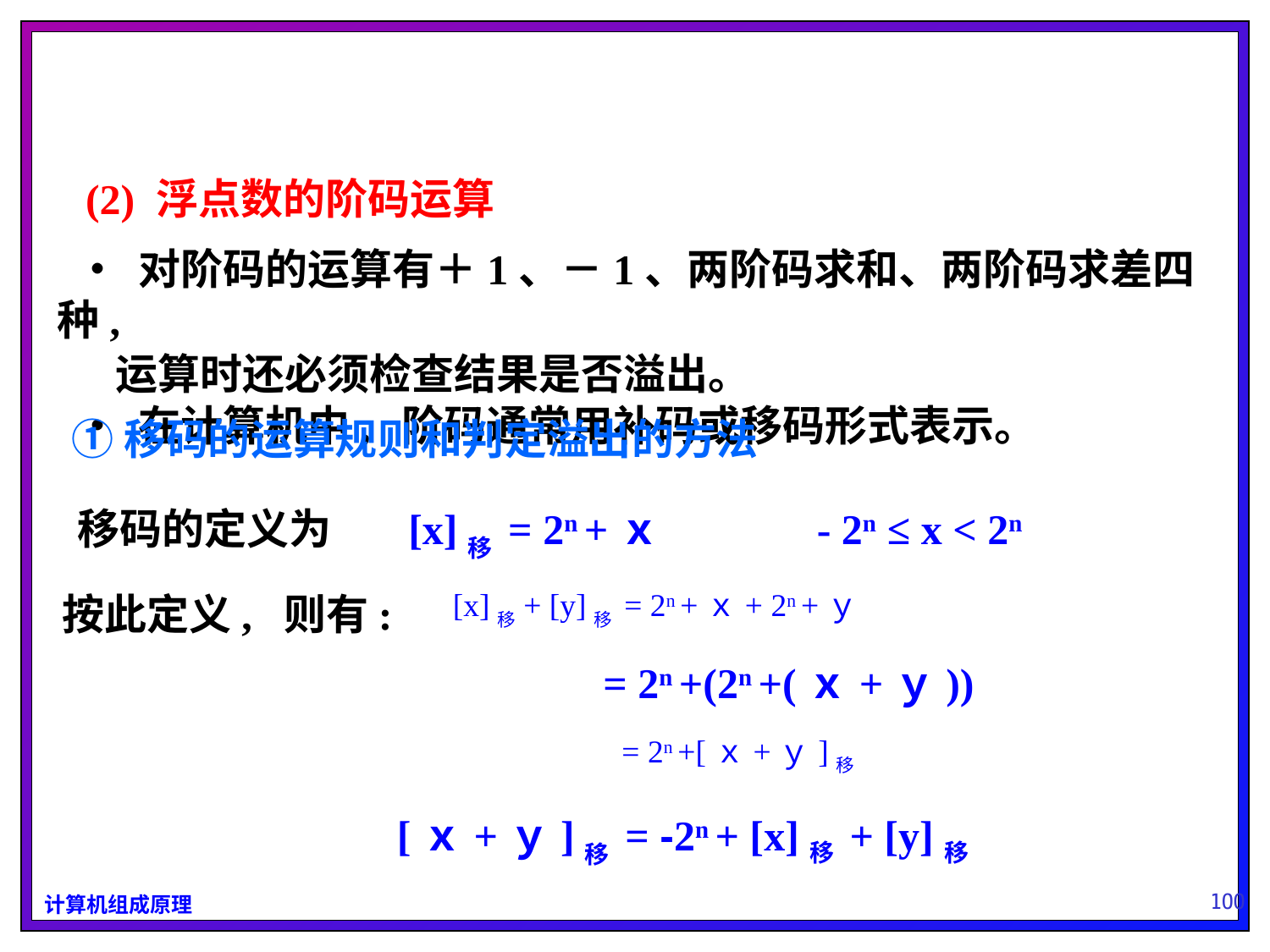

(2) 浮点数的阶码运算
  • 对阶码的运算有＋1、－1、两阶码求和、两阶码求差四种,
     运算时还必须检查结果是否溢出。
  • 在计算机中,  阶码通常用补码或移码形式表示。
①移码的运算规则和判定溢出的方法
移码的定义为       [x]移 = 2n +ｘ　　　  - 2n ≤ x < 2n
[x]移+ [y]移 = 2n +ｘ+ 2n +ｙ
按此定义,  则有:
= 2n +(2n +(ｘ+ｙ))
= 2n +[ｘ+ｙ]移
[ｘ+ｙ]移 = -2n + [x]移 + [y]移